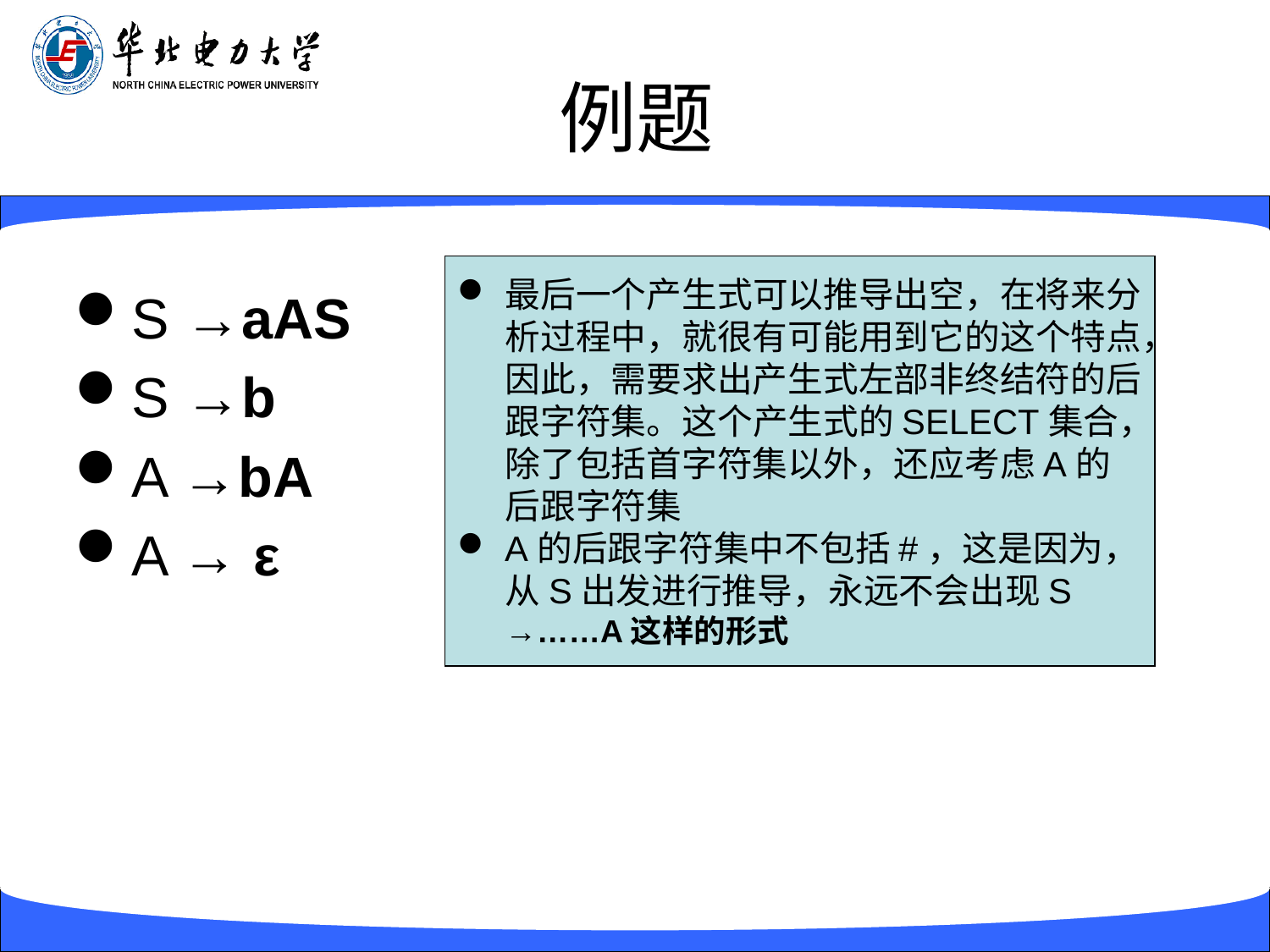

# 例题
最后一个产生式可以推导出空，在将来分析过程中，就很有可能用到它的这个特点，因此，需要求出产生式左部非终结符的后跟字符集。这个产生式的SELECT集合，除了包括首字符集以外，还应考虑A的后跟字符集
A的后跟字符集中不包括#，这是因为，从S出发进行推导，永远不会出现S →……A这样的形式
S →aAS
S →b
A →bA
A → ε